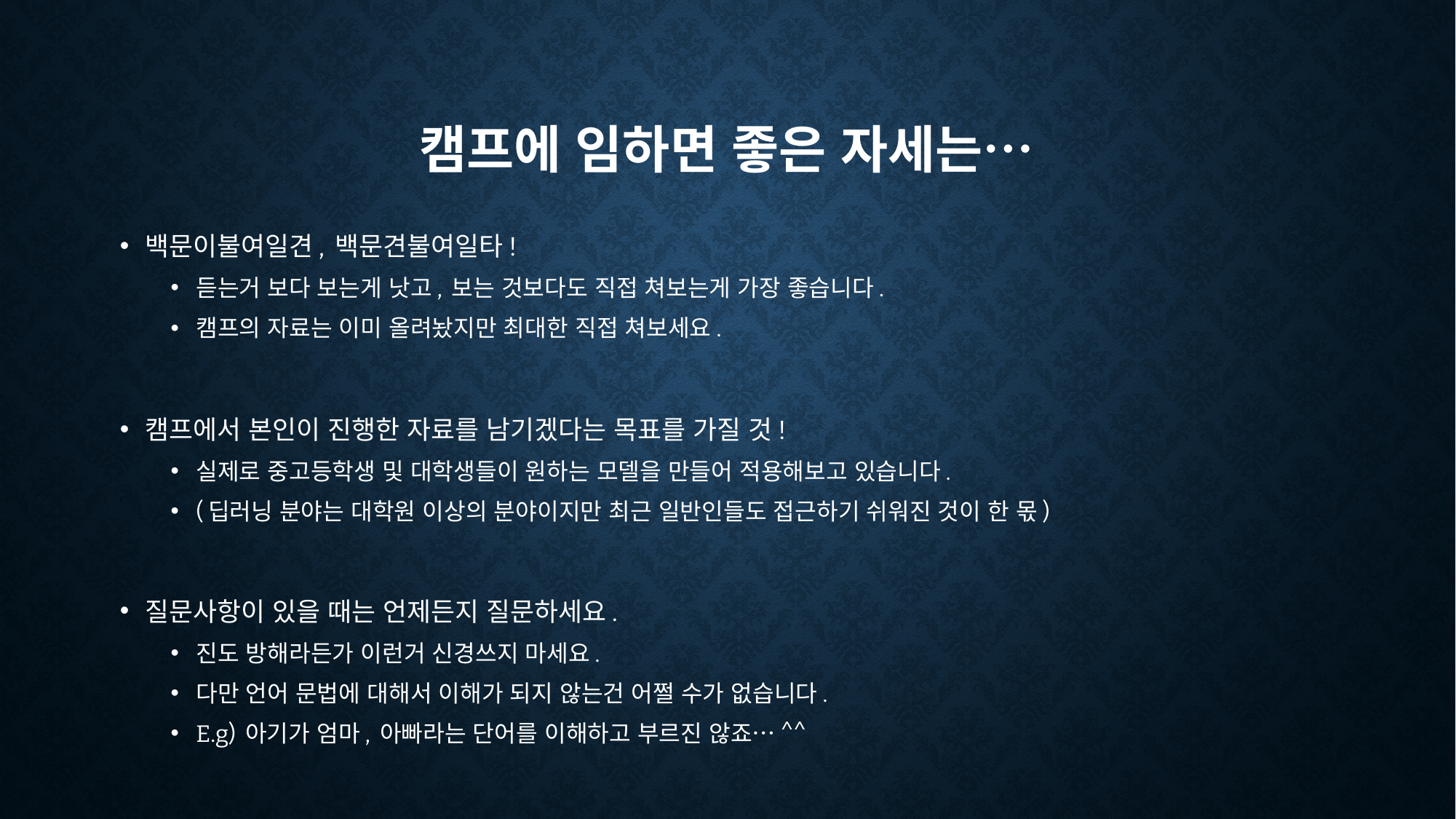

# 캠프에 임하면 좋은 자세는…
백문이불여일견, 백문견불여일타!
듣는거 보다 보는게 낫고, 보는 것보다도 직접 쳐보는게 가장 좋습니다.
캠프의 자료는 이미 올려놨지만 최대한 직접 쳐보세요.

캠프에서 본인이 진행한 자료를 남기겠다는 목표를 가질 것!
실제로 중고등학생 및 대학생들이 원하는 모델을 만들어 적용해보고 있습니다.
(딥러닝 분야는 대학원 이상의 분야이지만 최근 일반인들도 접근하기 쉬워진 것이 한 몫)

질문사항이 있을 때는 언제든지 질문하세요.
진도 방해라든가 이런거 신경쓰지 마세요.
다만 언어 문법에 대해서 이해가 되지 않는건 어쩔 수가 없습니다.
E.g) 아기가 엄마, 아빠라는 단어를 이해하고 부르진 않죠…^^